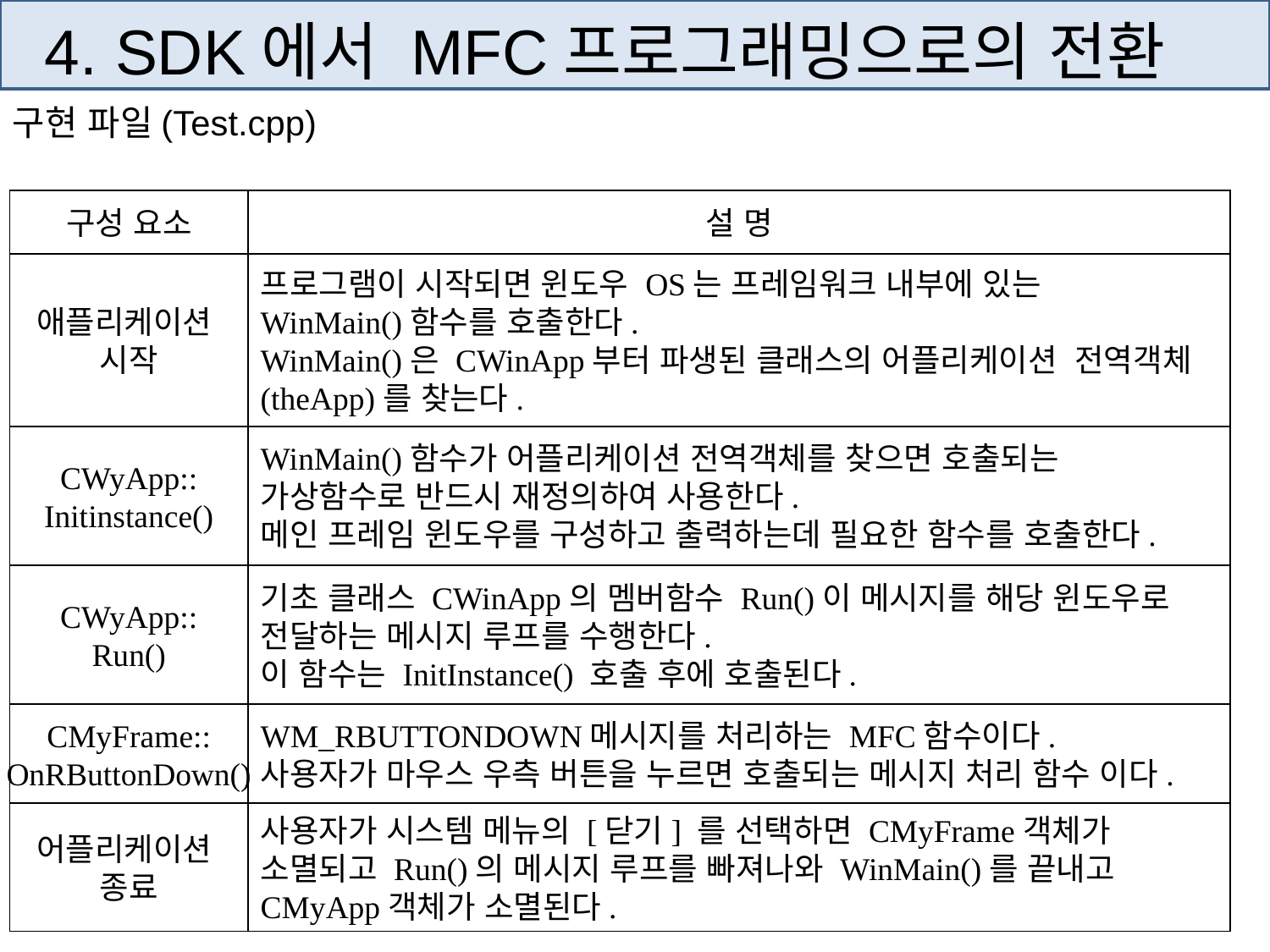

# 4. SDK에서 MFC프로그래밍으로의 전환
구현 파일(Test.cpp)

구성 요소
설 명
애플리케이션
시작
프로그램이 시작되면 윈도우 OS는 프레임워크 내부에 있는
WinMain()함수를 호출한다.
WinMain()은 CWinApp부터 파생된 클래스의 어플리케이션  전역객체
(theApp)를 찾는다.
CWyApp::
Initinstance()
WinMain()함수가 어플리케이션 전역객체를 찾으면 호출되는
가상함수로 반드시 재정의하여 사용한다.
메인 프레임 윈도우를 구성하고 출력하는데 필요한 함수를 호출한다.
CWyApp::
Run()
기초 클래스 CWinApp의 멤버함수 Run()이 메시지를 해당 윈도우로
전달하는 메시지 루프를 수행한다.
이 함수는 InitInstance() 호출 후에 호출된다.
CMyFrame::
OnRButtonDown()
WM_RBUTTONDOWN메시지를 처리하는 MFC함수이다.
사용자가 마우스 우측 버튼을 누르면 호출되는 메시지 처리 함수 이다.
어플리케이션
종료
사용자가 시스템 메뉴의 [닫기] 를 선택하면 CMyFrame객체가
소멸되고 Run()의 메시지 루프를 빠져나와 WinMain()를 끝내고
CMyApp객체가 소멸된다.